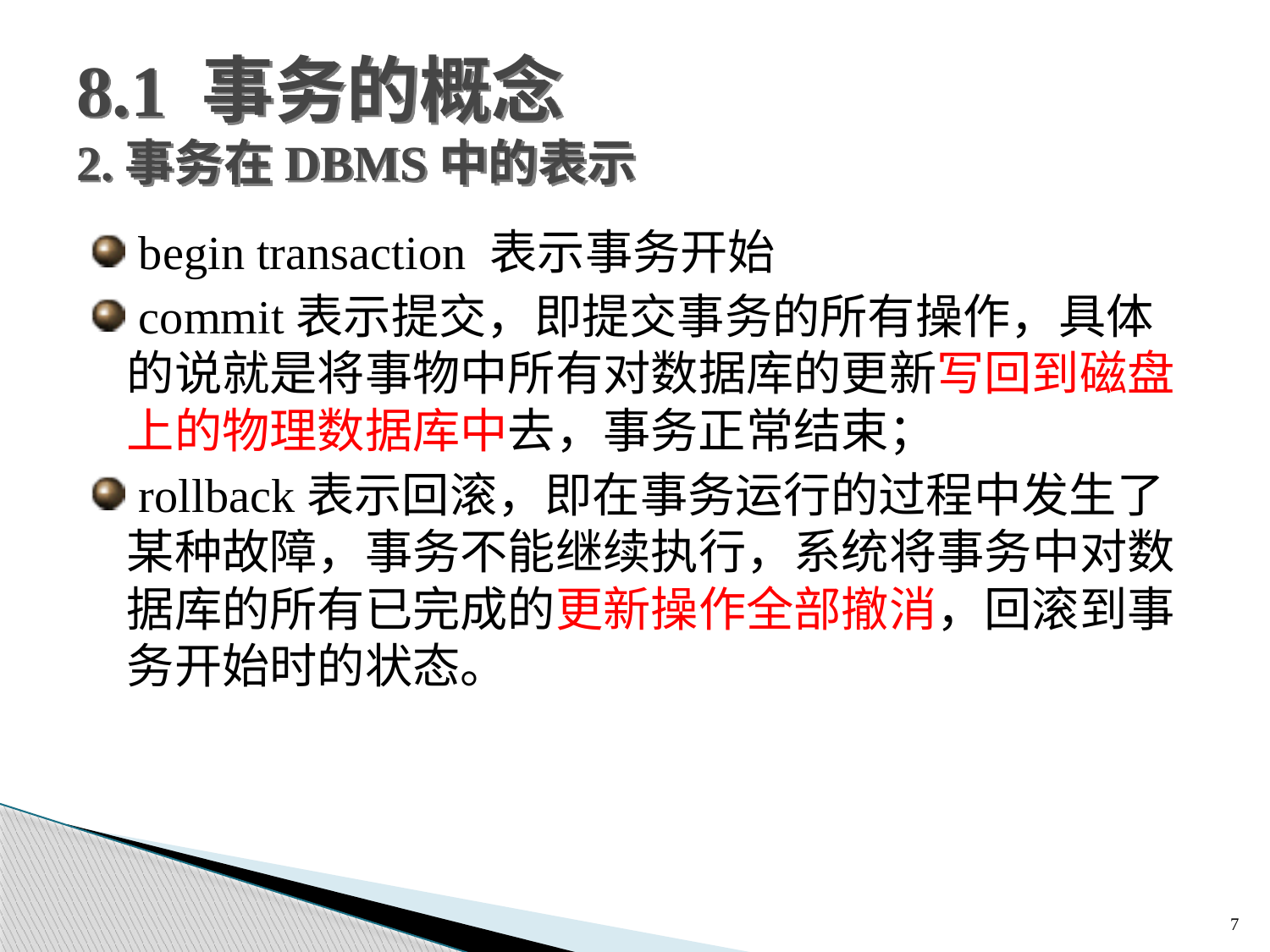

8.1 事务的概念
2.事务在DBMS中的表示
 begin transaction 表示事务开始
 commit表示提交，即提交事务的所有操作，具体的说就是将事物中所有对数据库的更新写回到磁盘上的物理数据库中去，事务正常结束；
 rollback表示回滚，即在事务运行的过程中发生了某种故障，事务不能继续执行，系统将事务中对数据库的所有已完成的更新操作全部撤消，回滚到事务开始时的状态。

7